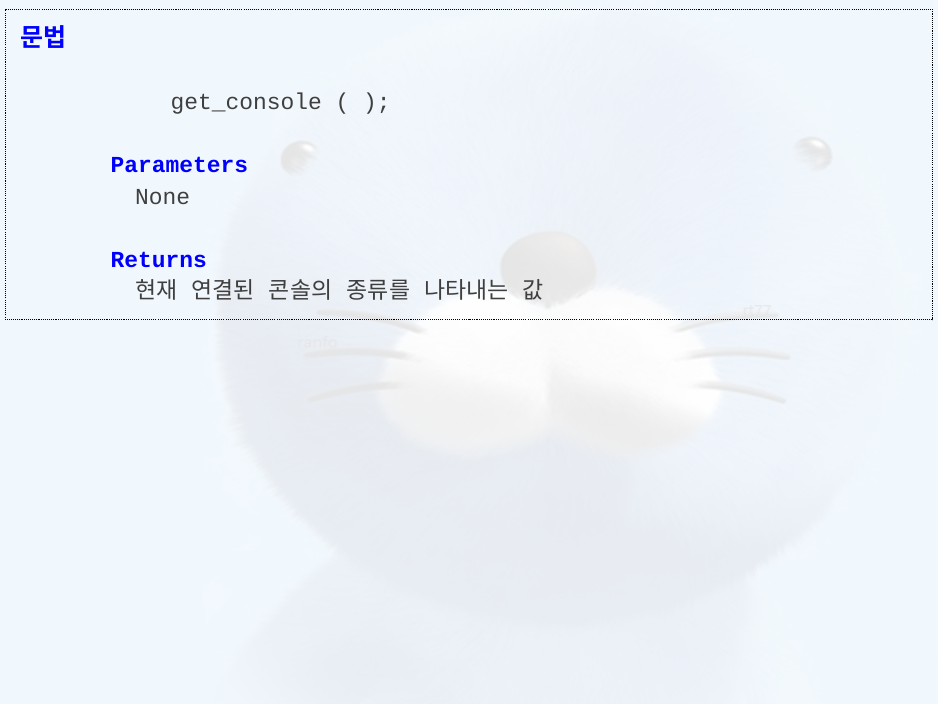

문법

	get_console ( );

Parameters
None

Returns
현재 연결된 콘솔의 종류를 나타내는 값